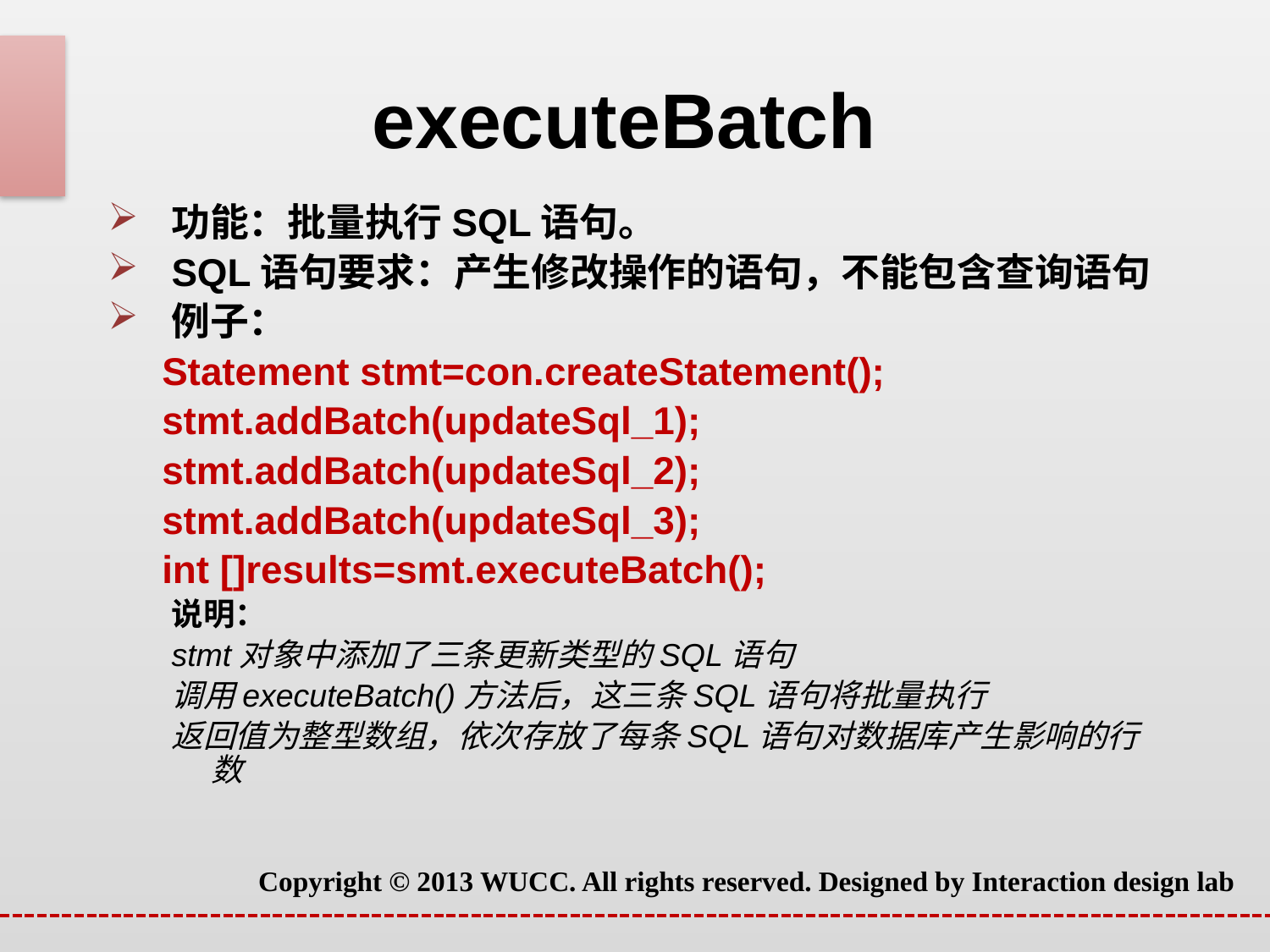

# executeBatch
功能：批量执行SQL语句。
SQL语句要求：产生修改操作的语句，不能包含查询语句
例子：
     Statement stmt=con.createStatement();
     stmt.addBatch(updateSql_1);
     stmt.addBatch(updateSql_2);
     stmt.addBatch(updateSql_3);
     int []results=smt.executeBatch();
说明：
stmt对象中添加了三条更新类型的SQL语句
调用executeBatch()方法后，这三条SQL语句将批量执行
返回值为整型数组，依次存放了每条SQL语句对数据库产生影响的行数